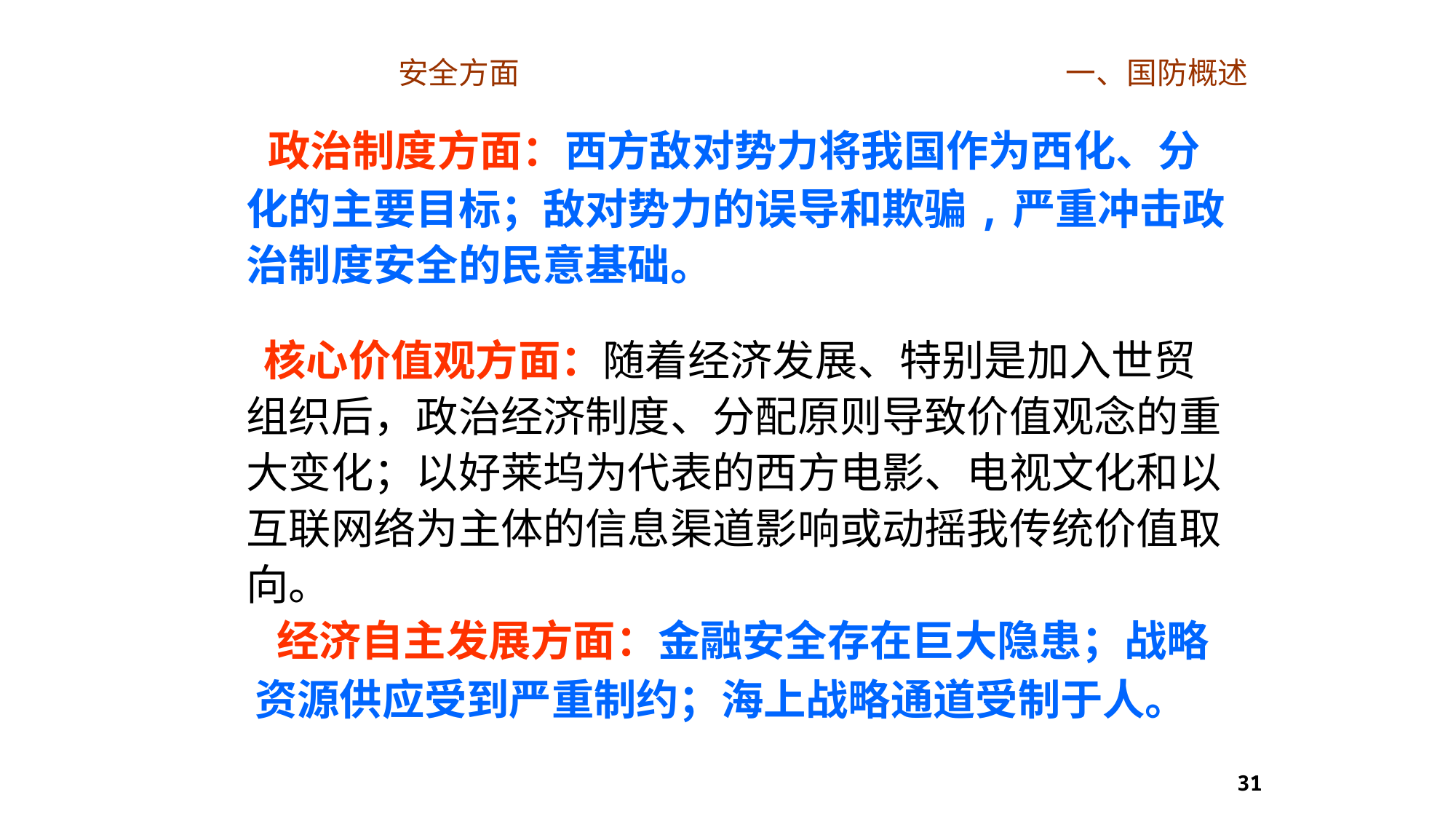

安全方面
一、国防概述
    政治制度方面：西方敌对势力将我国作为西化、分化的主要目标；敌对势力的误导和欺骗,严重冲击政治制度安全的民意基础。

     核心价值观方面：随着经济发展、特别是加入世贸组织后，政治经济制度、分配原则导致价值观念的重大变化；以好莱坞为代表的西方电影、电视文化和以互联网络为主体的信息渠道影响或动摇我传统价值取向。

    经济自主发展方面：金融安全存在巨大隐患；战略资源供应受到严重制约；海上战略通道受制于人。

31